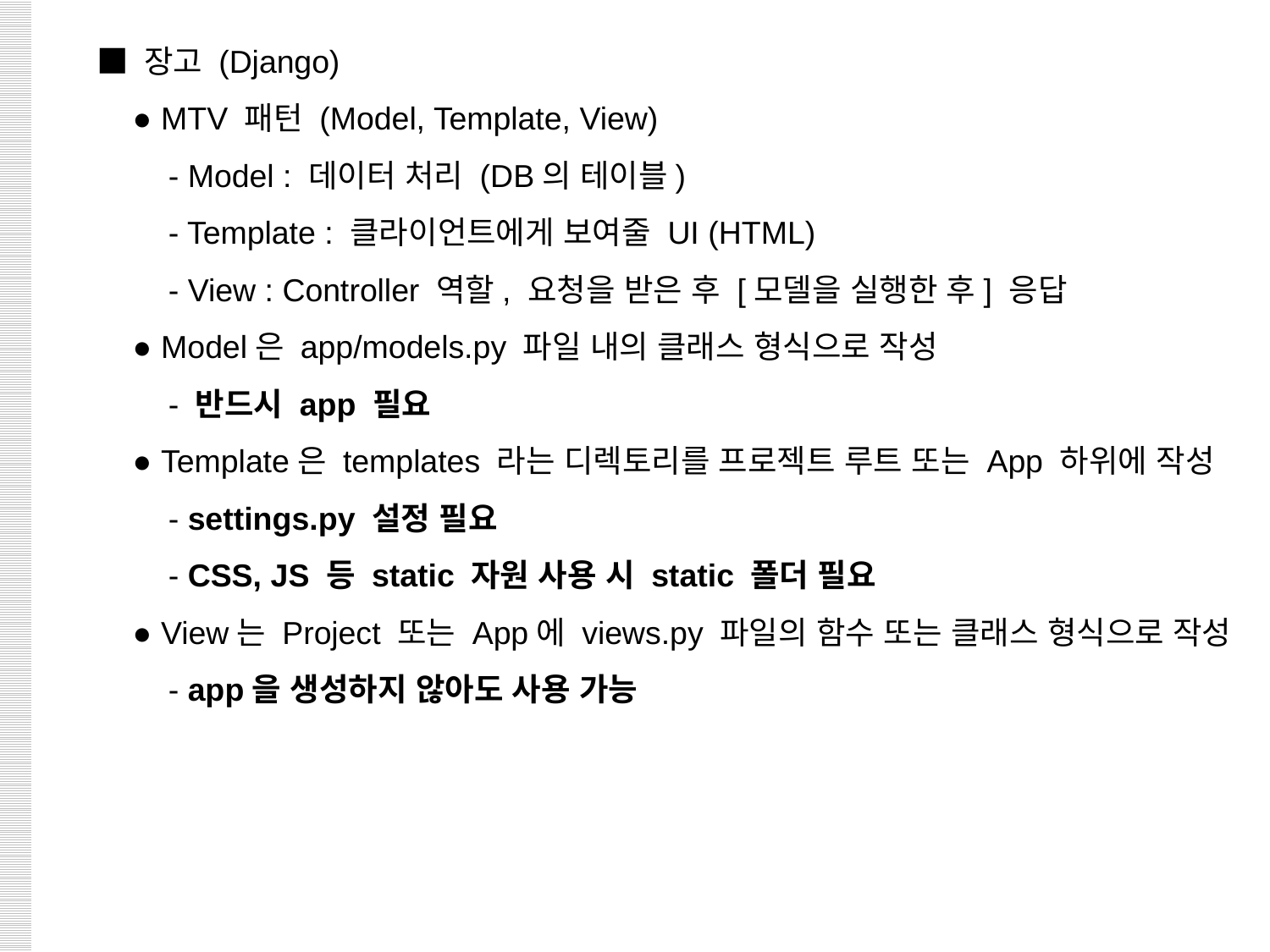

■ 장고 (Django)
    ● MTV 패턴 (Model, Template, View)
        - Model : 데이터 처리 (DB의 테이블)
        - Template : 클라이언트에게 보여줄 UI (HTML)
        - View : Controller 역할, 요청을 받은 후 [모델을 실행한 후] 응답
    ● Model은 app/models.py 파일 내의 클래스 형식으로 작성
        - 반드시 app 필요
    ● Template은 templates 라는 디렉토리를 프로젝트 루트 또는 App 하위에 작성
        - settings.py 설정 필요
        - CSS, JS 등 static 자원 사용 시 static 폴더 필요
    ● View는 Project 또는 App에 views.py 파일의 함수 또는 클래스 형식으로 작성
        - app을 생성하지 않아도 사용 가능